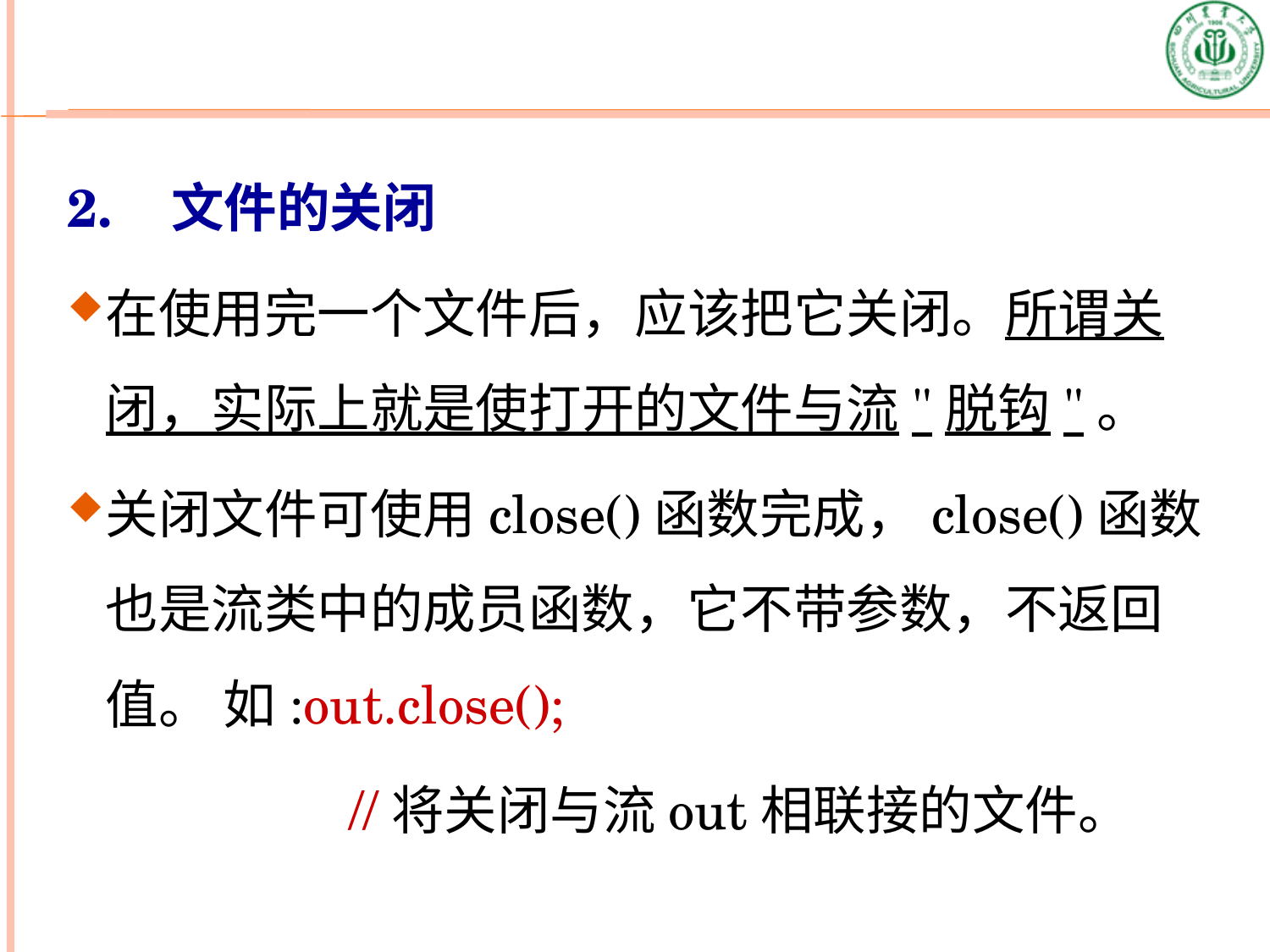

2.   文件的关闭
在使用完一个文件后，应该把它关闭。所谓关闭，实际上就是使打开的文件与流"脱钩"。
关闭文件可使用close()函数完成，close()函数也是流类中的成员函数，它不带参数，不返回值。 如:out.close();
                   //将关闭与流out相联接的文件。